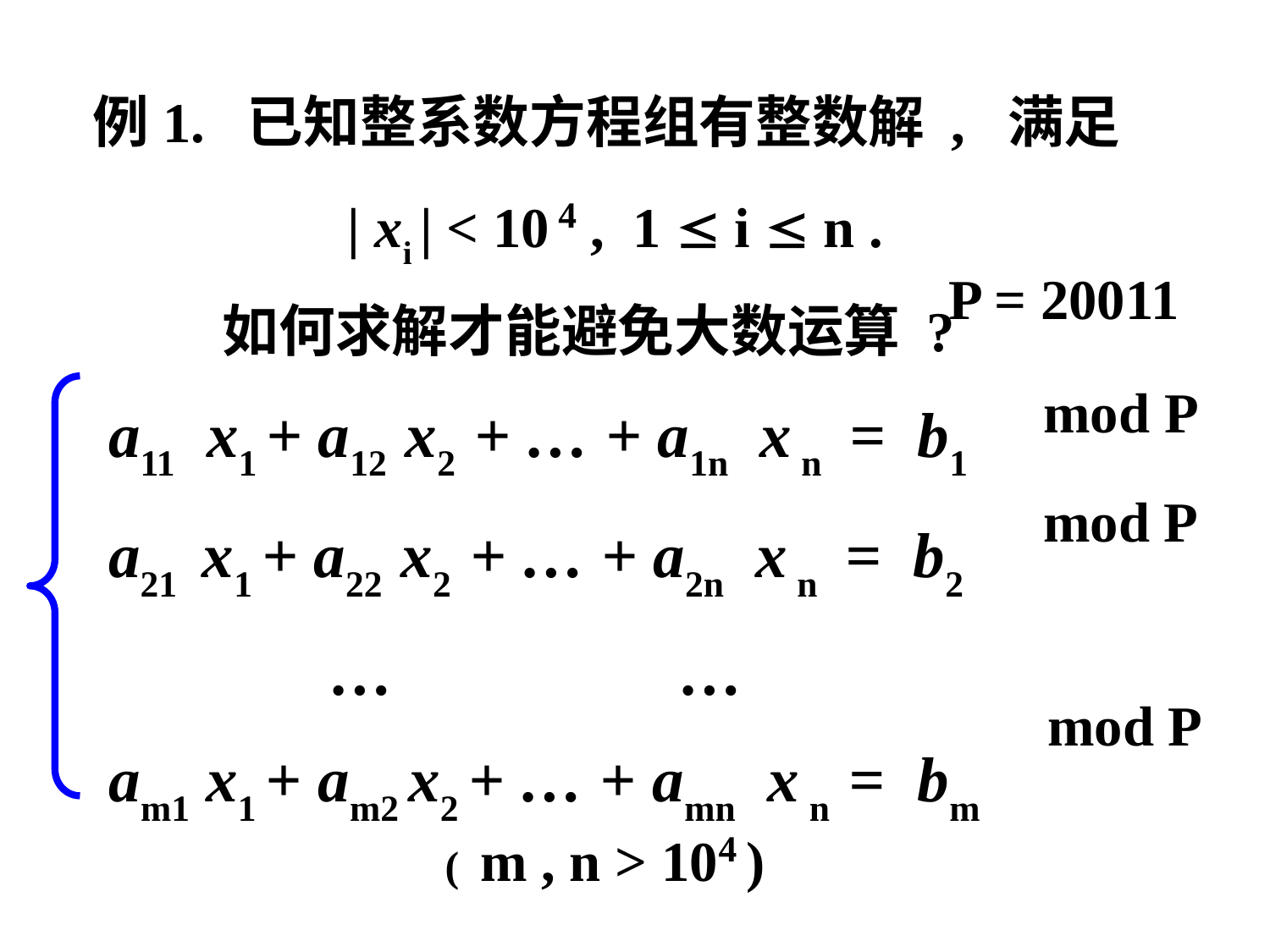

例1.  已知整系数方程组有整数解 ,  满足
                  | xi | < 10 4 ,  1 ≤ i ≤ n .
         如何求解才能避免大数运算 ?
 a11  x1 + a12  x2  + … + a1n  x n   =  b1
 a21  x1 + a22  x2  + … + a2n  x n   =  b2
               …                  …
 am1 x1 + am2 x2 + … + amn  x n  =  bm
P = 20011
mod P

mod P
mod P
(  m , n > 104 )